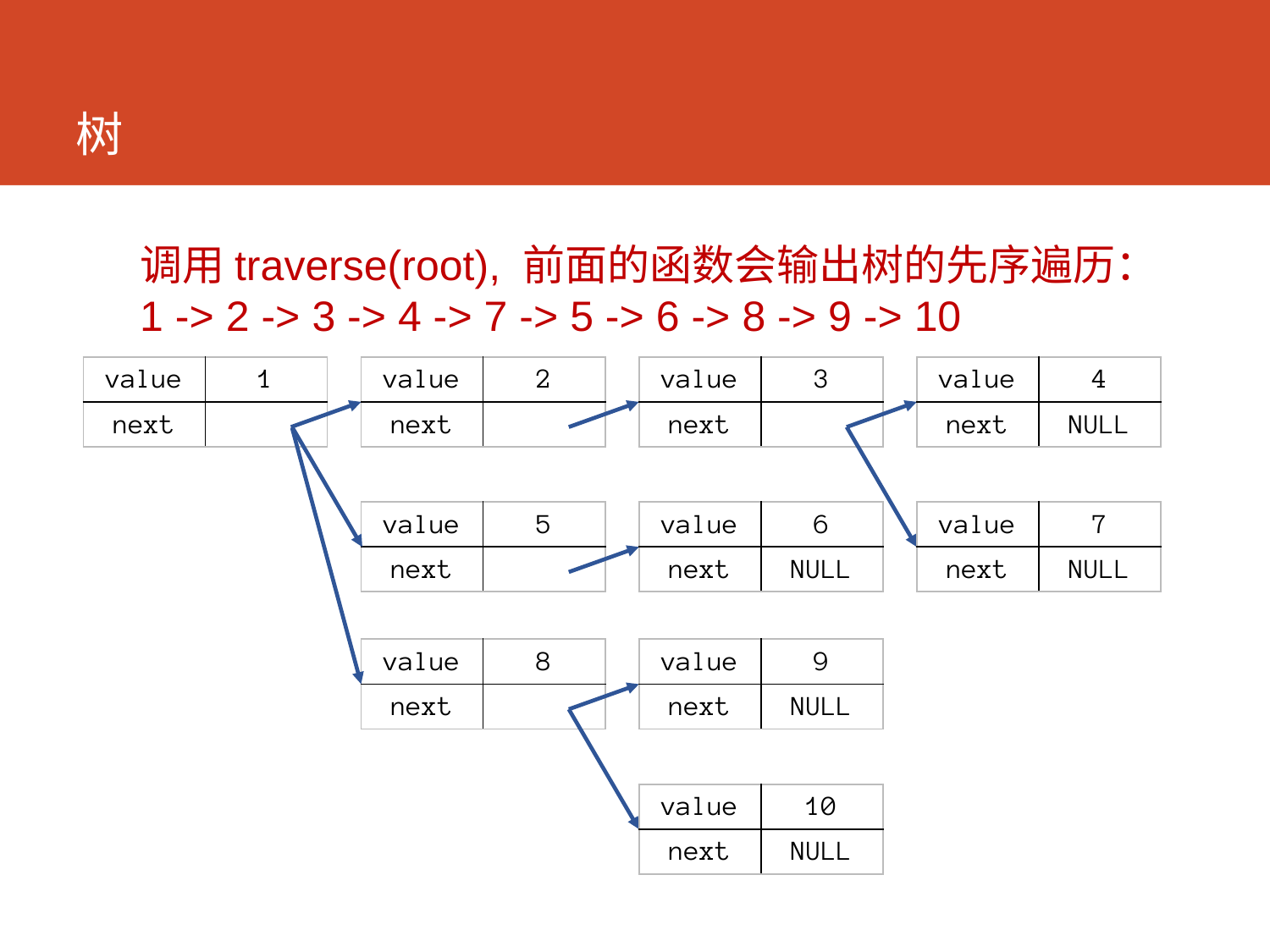

# 树
调用traverse(root), 前面的函数会输出树的先序遍历：
1 -> 2 -> 3 -> 4 -> 7 -> 5 -> 6 -> 8 -> 9 -> 10
| value | 1 |
| --- | --- |
| next |  |
| value | 2 |
| --- | --- |
| next |  |
| value | 3 |
| --- | --- |
| next |  |
| value | 4 |
| --- | --- |
| next | NULL |
| value | 5 |
| --- | --- |
| next |  |
| value | 6 |
| --- | --- |
| next | NULL |
| value | 7 |
| --- | --- |
| next | NULL |
| value | 8 |
| --- | --- |
| next |  |
| value | 9 |
| --- | --- |
| next | NULL |
| value | 10 |
| --- | --- |
| next | NULL |